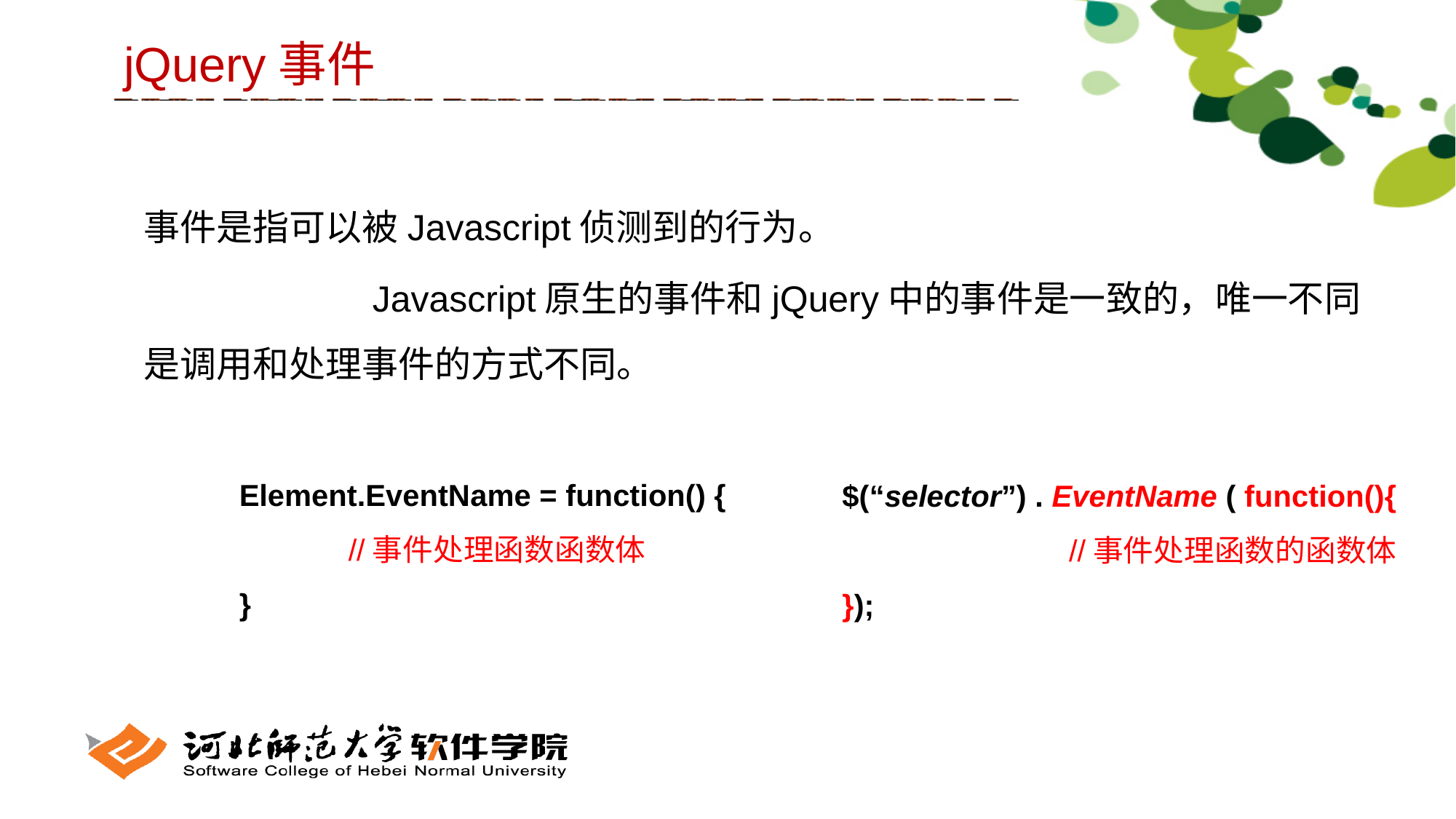

jQuery事件
事件是指可以被Javascript侦测到的行为。
		 Javascript原生的事件和jQuery中的事件是一致的，唯一不同是调用和处理事件的方式不同。

	Element.EventName = function() {
		//事件处理函数函数体
	}
$(“selector”) . EventName ( function(){
		 //事件处理函数的函数体
});